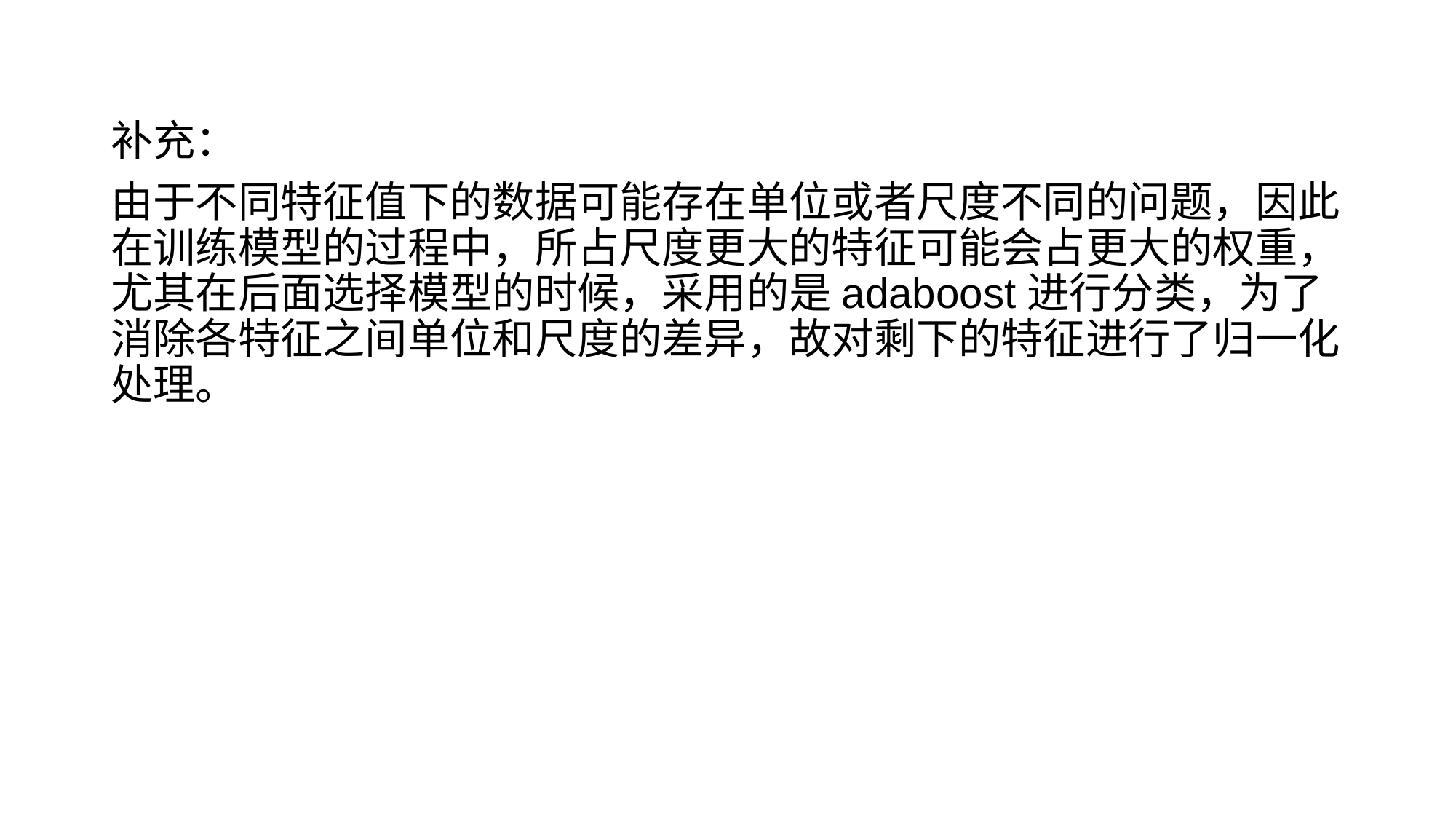

补充：
由于不同特征值下的数据可能存在单位或者尺度不同的问题，因此在训练模型的过程中，所占尺度更大的特征可能会占更大的权重，尤其在后面选择模型的时候，采用的是adaboost进行分类，为了消除各特征之间单位和尺度的差异，故对剩下的特征进行了归一化处理。